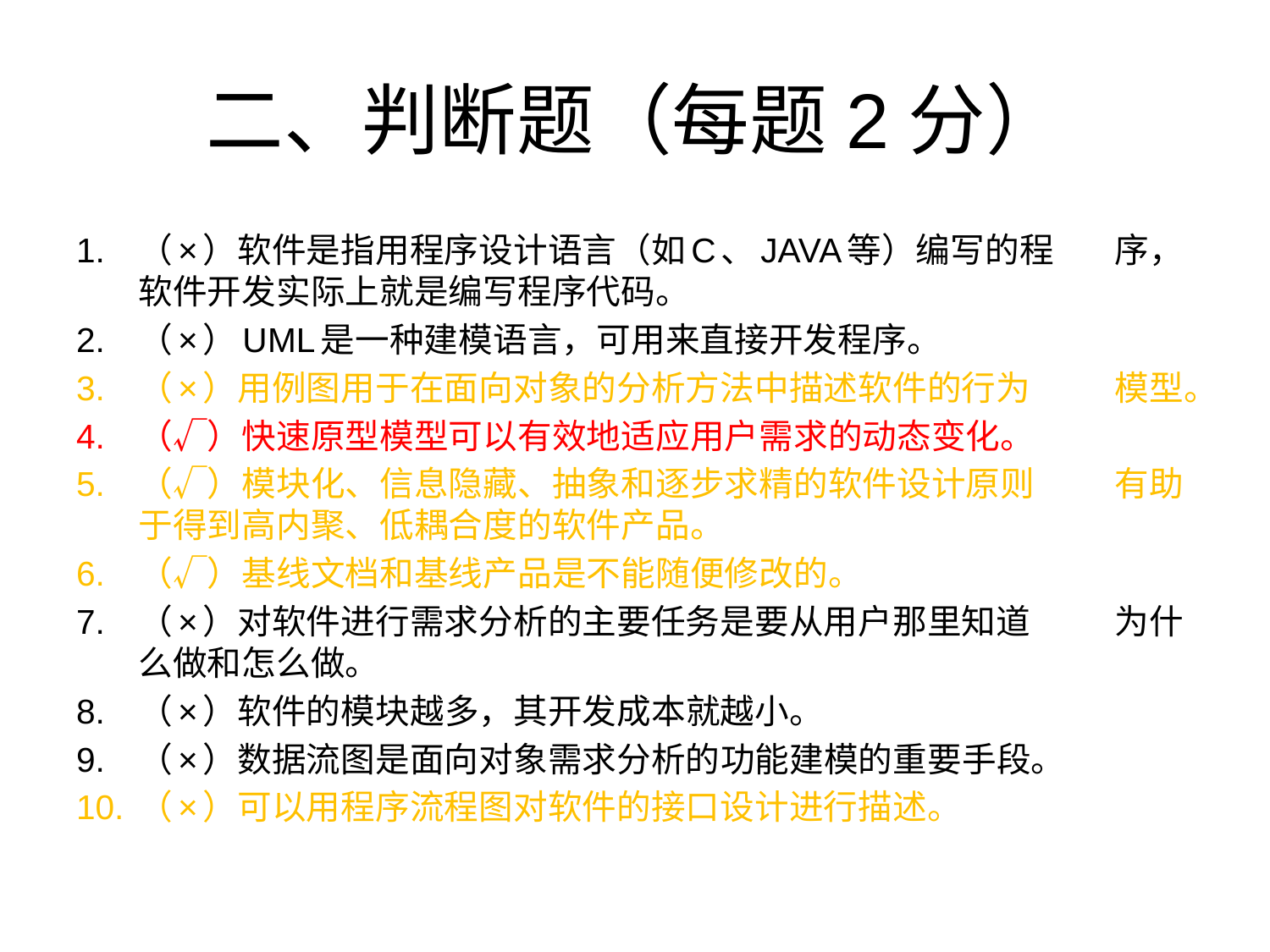

# 二、判断题（每题2分）
（×）软件是指用程序设计语言（如C、JAVA等）编写的程	      序，软件开发实际上就是编写程序代码。
（×）UML是一种建模语言，可用来直接开发程序。
（×）用例图用于在面向对象的分析方法中描述软件的行为	      模型。
（√）快速原型模型可以有效地适应用户需求的动态变化。
（√）模块化、信息隐藏、抽象和逐步求精的软件设计原则	      有助于得到高内聚、低耦合度的软件产品。
（√）基线文档和基线产品是不能随便修改的。
（×）对软件进行需求分析的主要任务是要从用户那里知道	      为什么做和怎么做。
（×）软件的模块越多，其开发成本就越小。
（×）数据流图是面向对象需求分析的功能建模的重要手段。
（×）可以用程序流程图对软件的接口设计进行描述。